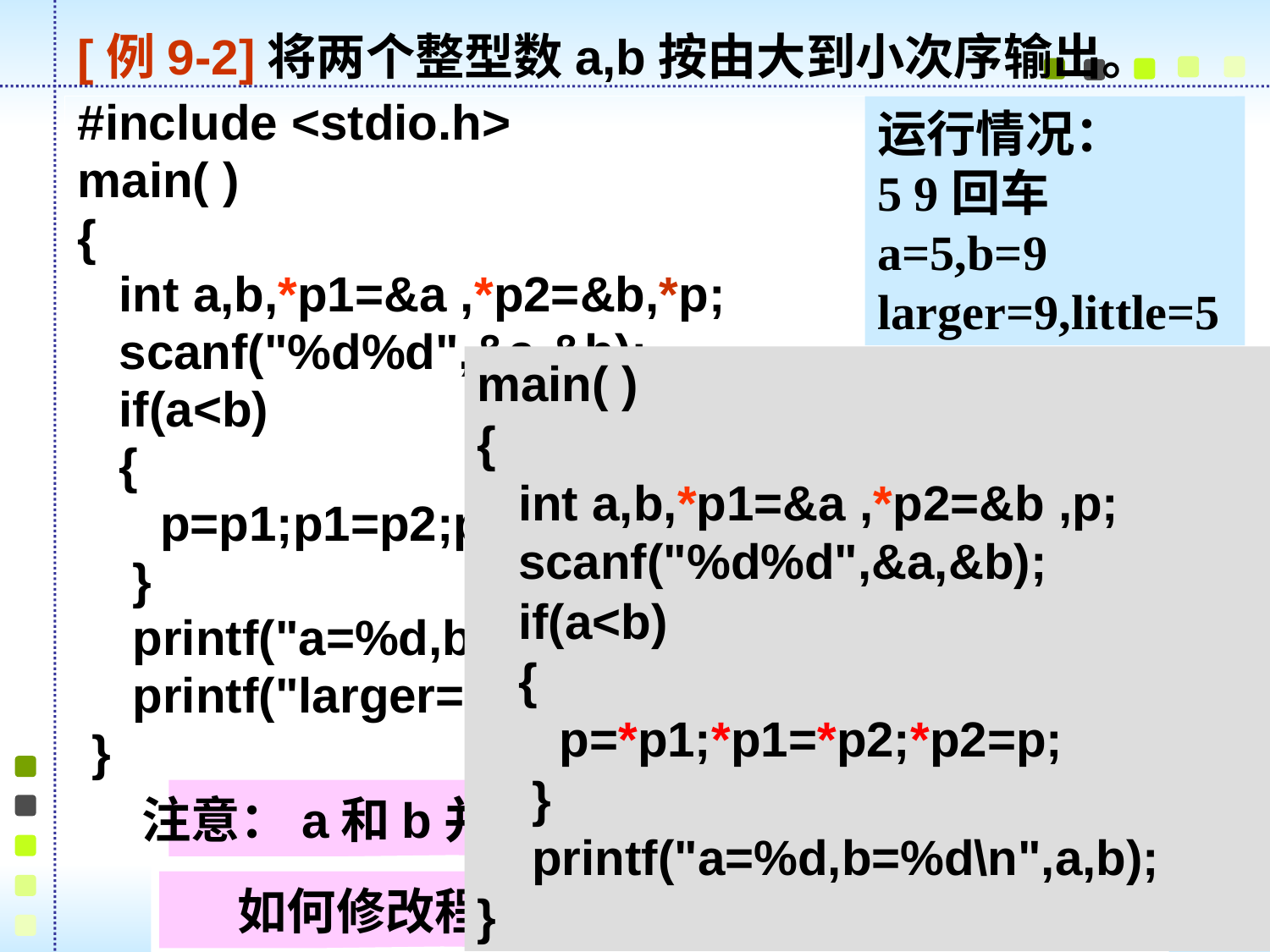

# [例9-2]将两个整型数a,b按由大到小次序输出。
#include <stdio.h>
main( )
{
   int a,b,*p1=&a ,*p2=&b,*p;
   scanf("%d%d",&a,&b);
   if(a<b)
   {
      p=p1;p1=p2;p2=p;
    }
    printf("a=%d,b=%d\n",a,b);
    printf("larger=%d,little=%d\n",*p1,*p2);
 }
运行情况：
5 9回车
a=5,b=9
larger=9,little=5
main( )
{
   int a,b,*p1=&a ,*p2=&b ,p;
   scanf("%d%d",&a,&b);
   if(a<b)
   {
      p=*p1;*p1=*p2;*p2=p;
    }
    printf("a=%d,b=%d\n",a,b);
}
中间变量也必须是指针
注意：a和b并未交换，但p1和p2的值交换了
如何修改程序，完成a和b的值交换？
共 88 页   第 15 页